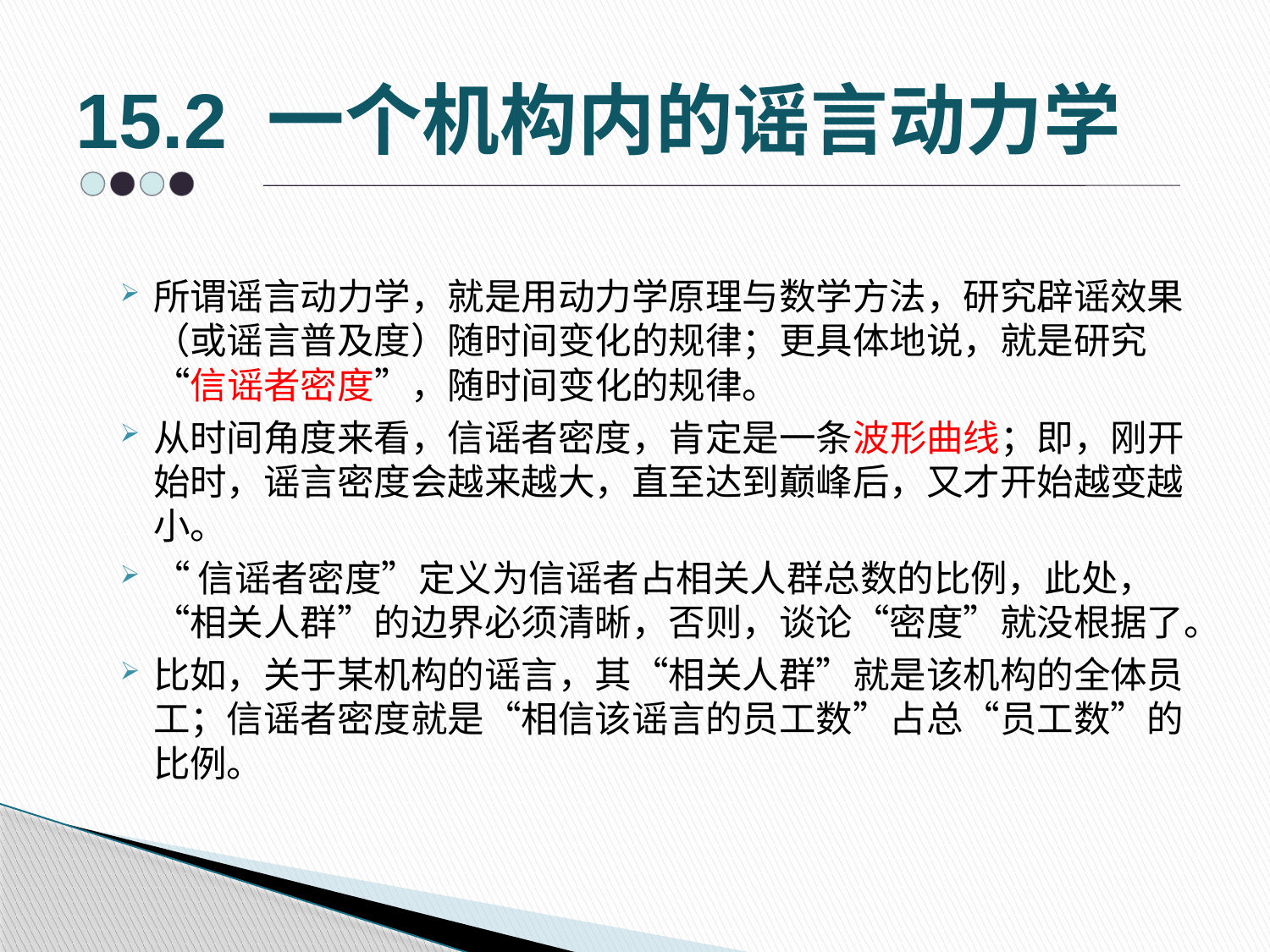

# 15.2 一个机构内的谣言动力学

所谓谣言动力学，就是用动力学原理与数学方法，研究辟谣效果（或谣言普及度）随时间变化的规律；更具体地说，就是研究“信谣者密度”，随时间变化的规律。
从时间角度来看，信谣者密度，肯定是一条波形曲线；即，刚开始时，谣言密度会越来越大，直至达到巅峰后，又才开始越变越小。
“信谣者密度”定义为信谣者占相关人群总数的比例，此处，“相关人群”的边界必须清晰，否则，谈论“密度”就没根据了。
比如，关于某机构的谣言，其“相关人群”就是该机构的全体员工；信谣者密度就是“相信该谣言的员工数”占总“员工数”的比例。